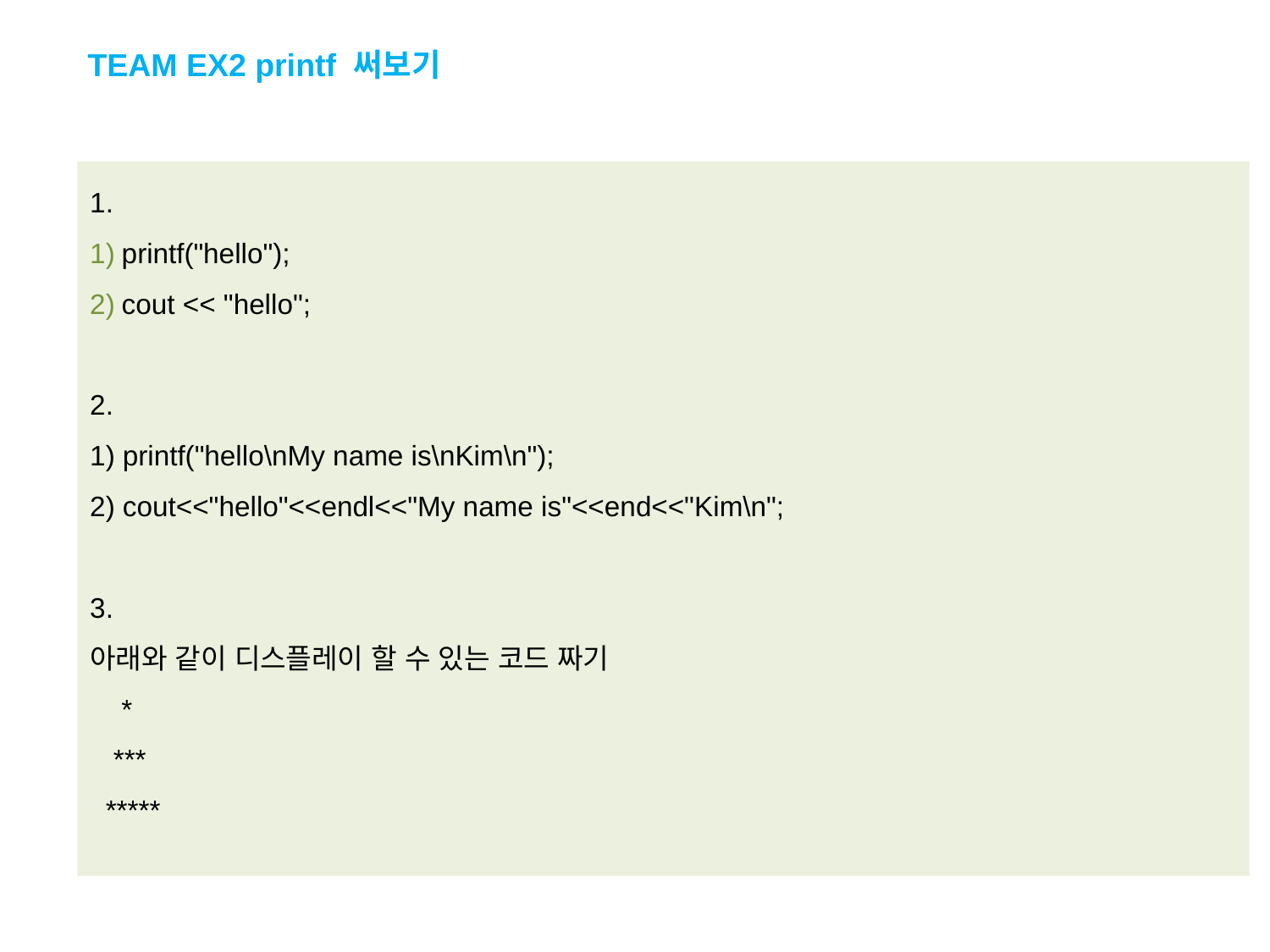

# TEAM EX2 printf 써보기
1.
printf("hello");
cout << "hello";

2.
1) printf("hello\nMy name is\nKim\n");
2) cout<<"hello"<<endl<<"My name is"<<end<<"Kim\n";

3.
아래와 같이 디스플레이 할 수 있는 코드 짜기
    *
   ***
  *****